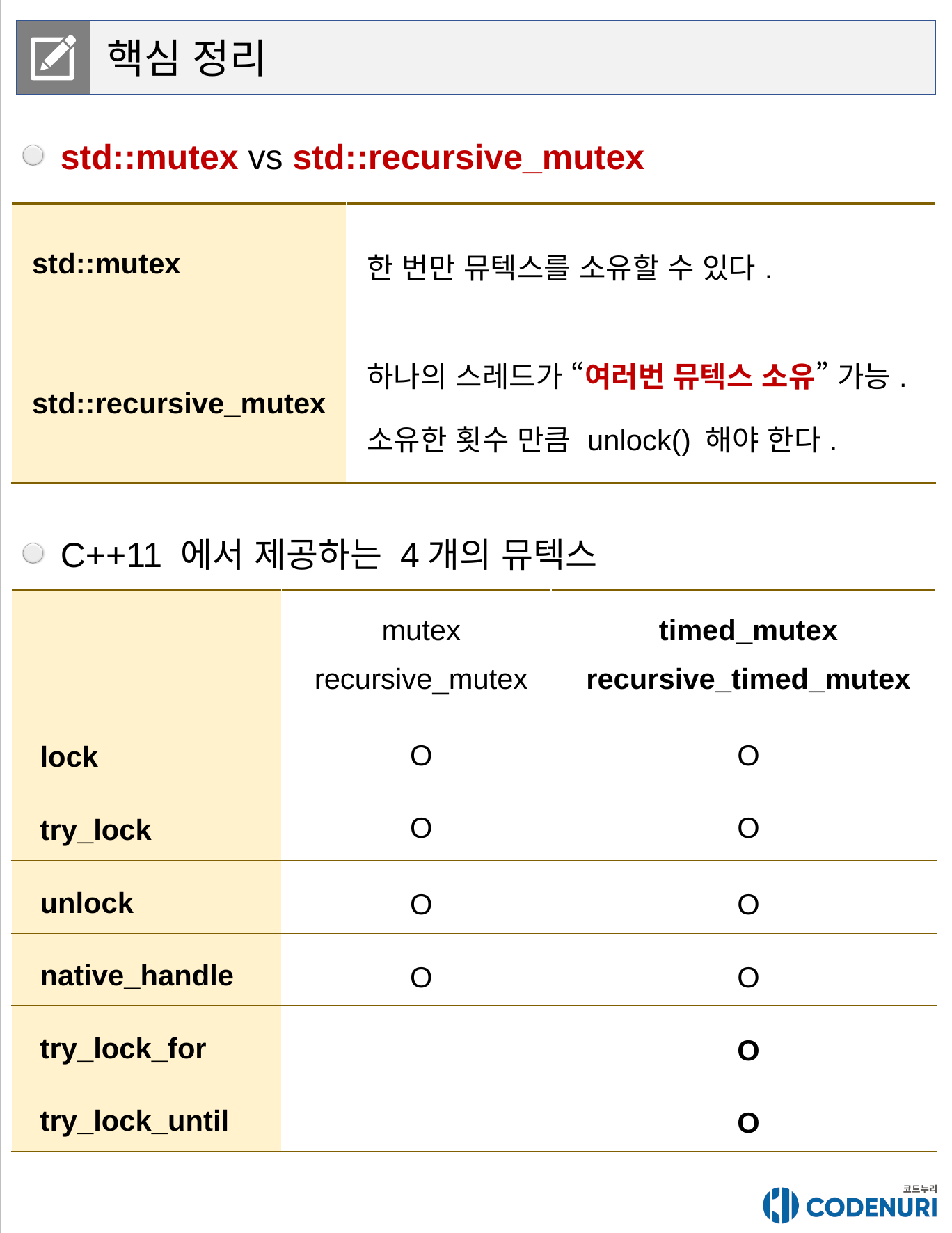

핵심 정리

std::mutex vs std::recursive_mutex
| std::mutex | 한 번만 뮤텍스를 소유할 수 있다. |
| --- | --- |
| std::recursive\_mutex | 하나의 스레드가 “여러번 뮤텍스 소유” 가능. 소유한 횟수 만큼 unlock() 해야 한다. |
C++11 에서 제공하는 4개의 뮤텍스
|  | mutex recursive\_mutex | timed\_mutex recursive\_timed\_mutex |
| --- | --- | --- |
| lock | O | O |
| try\_lock | O | O |
| unlock | O | O |
| native\_handle | O | O |
| try\_lock\_for |  | O |
| try\_lock\_until |  | O |